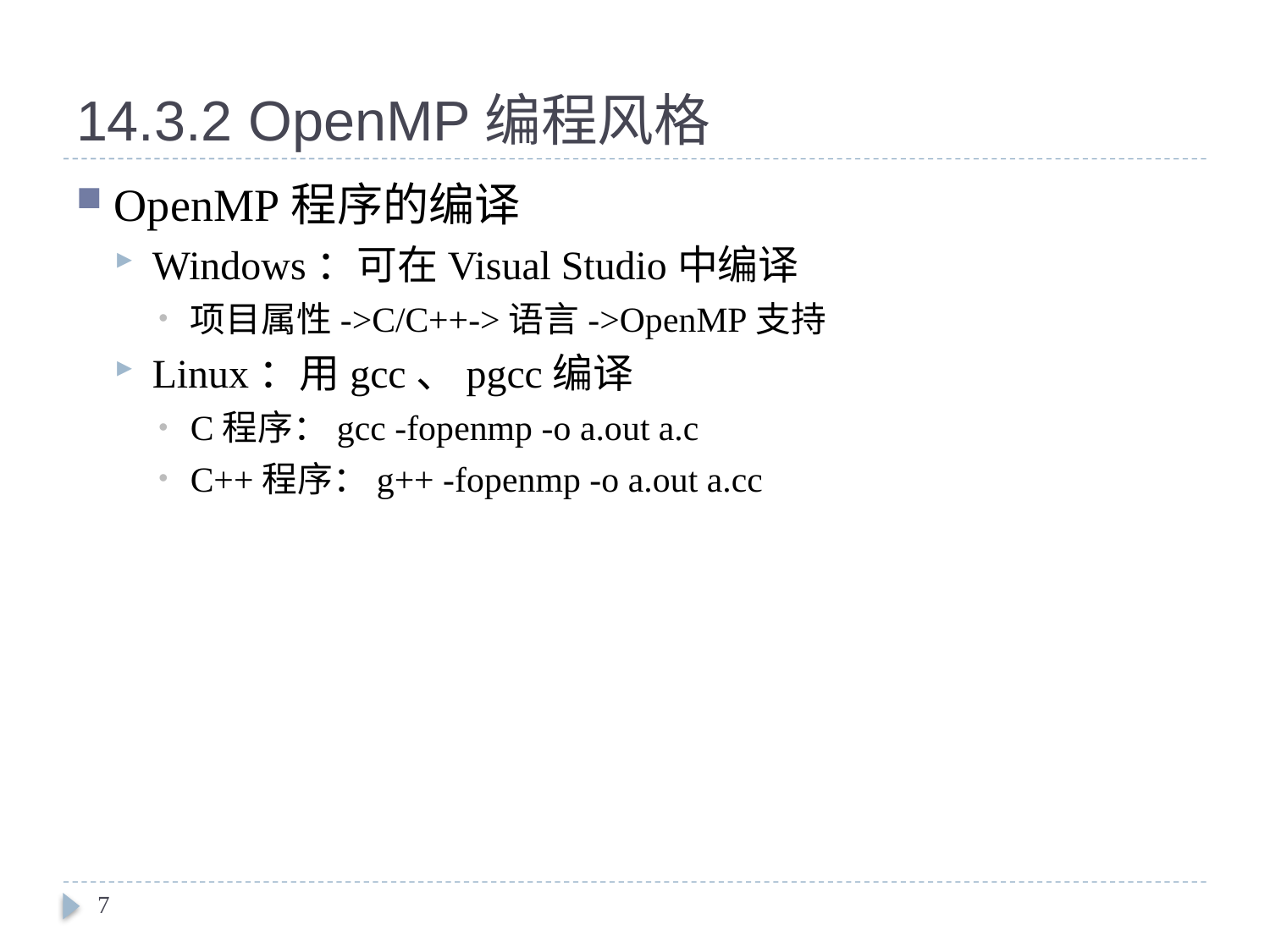

# 14.3.2 OpenMP编程风格
OpenMP程序的编译
Windows：可在Visual Studio中编译
项目属性->C/C++->语言->OpenMP支持
Linux：用gcc、pgcc编译
C程序：gcc -fopenmp -o a.out a.c
C++程序：g++ -fopenmp -o a.out a.cc
7